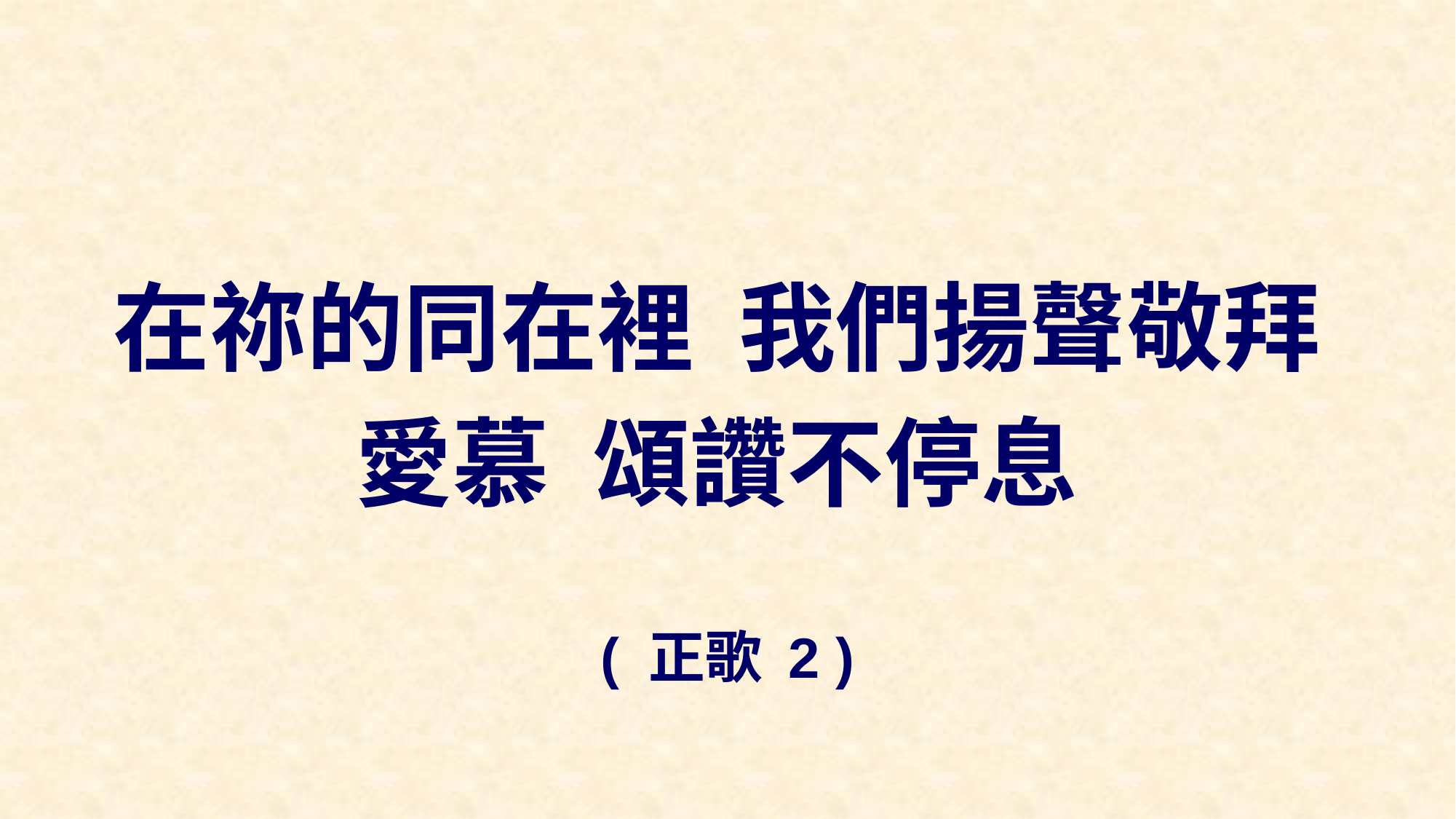

在祢的同在裡  我們揚聲敬拜
愛慕  頌讚不停息
( 正歌 2 )